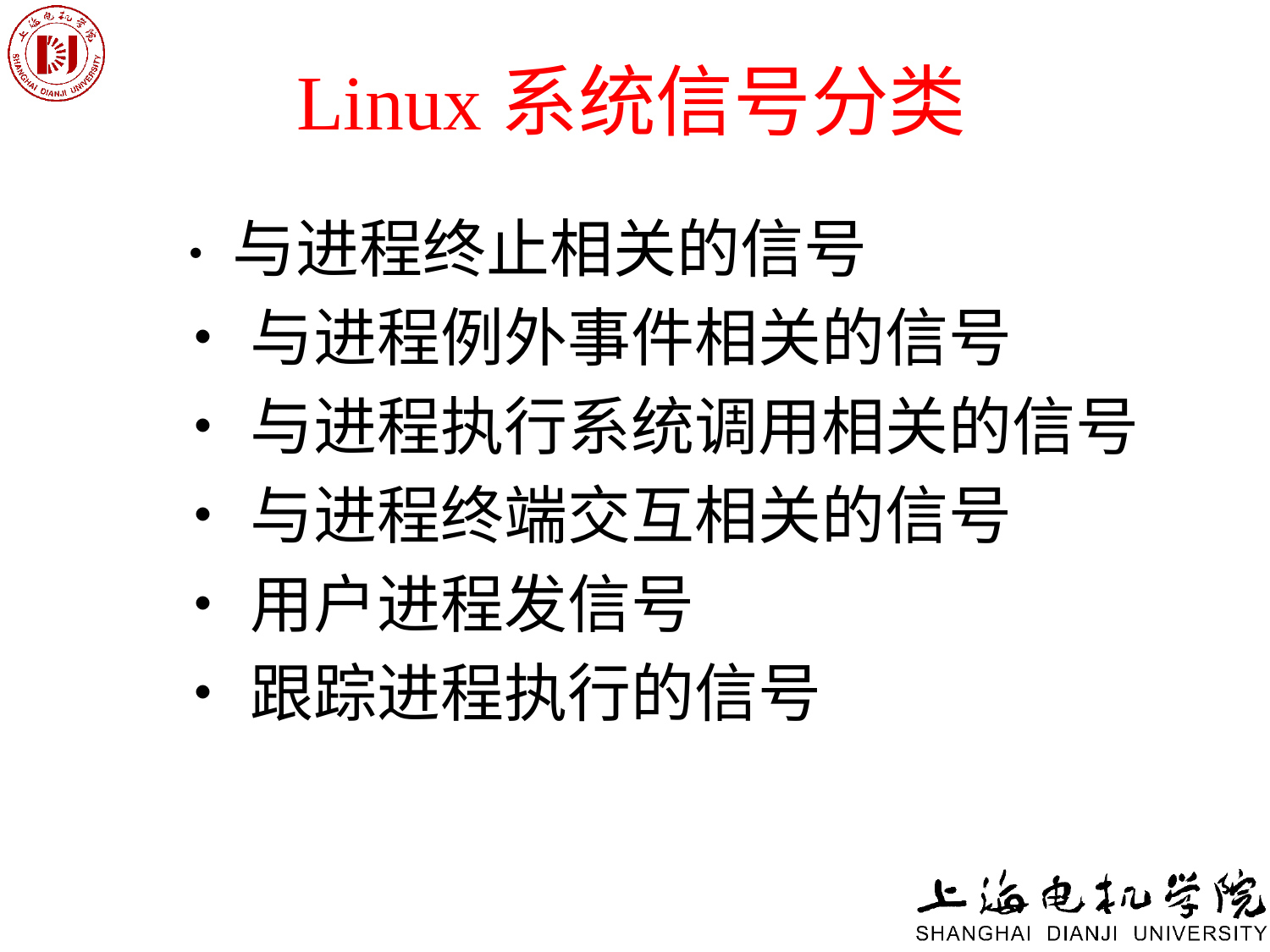

# Linux系统信号分类
•与进程终止相关的信号
•与进程例外事件相关的信号
•与进程执行系统调用相关的信号
•与进程终端交互相关的信号
•用户进程发信号
•跟踪进程执行的信号